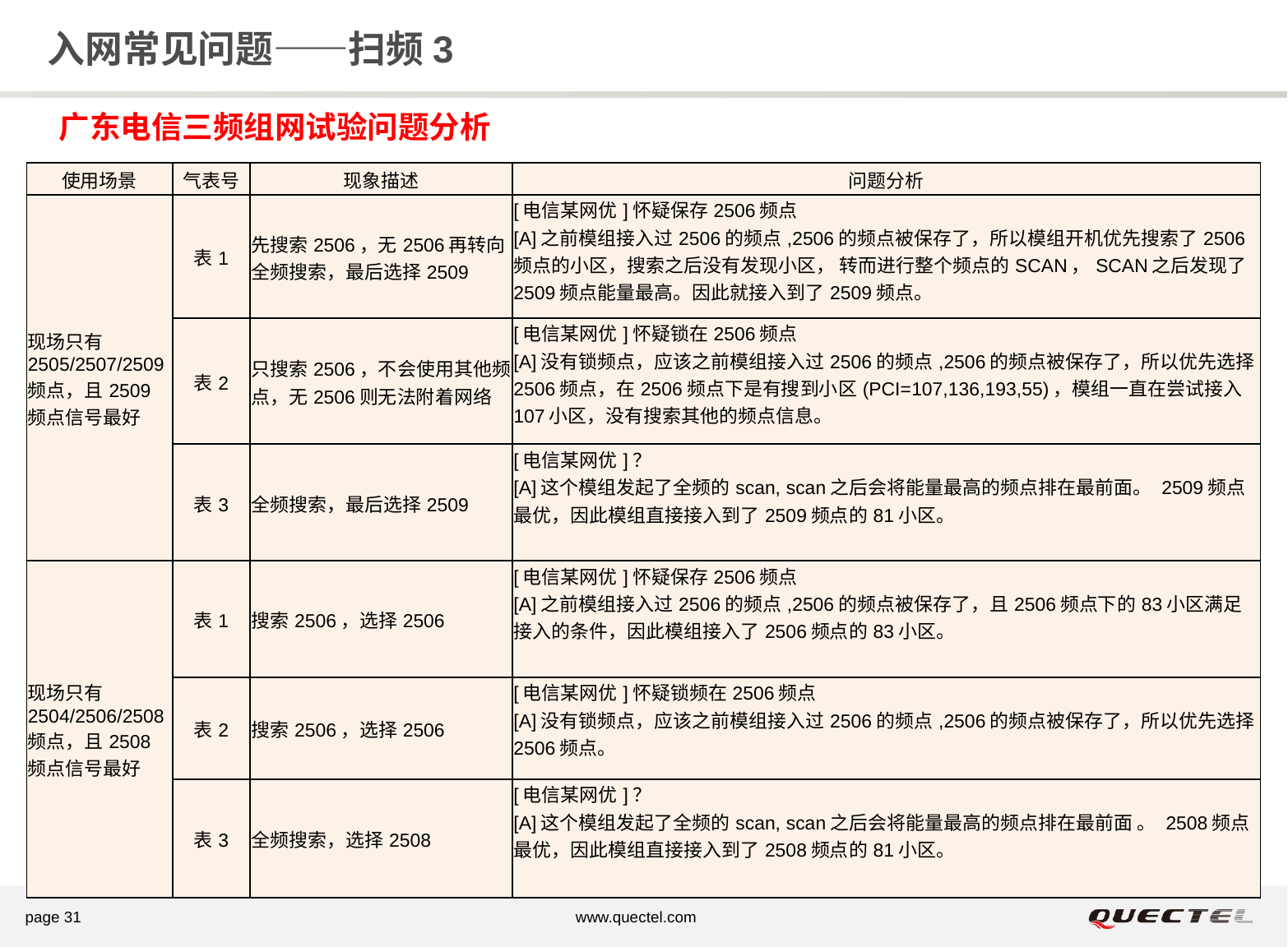

# 入网常见问题——扫频3
广东电信三频组网试验问题分析
| 使用场景 | 气表号 | 现象描述 | 问题分析 |
| --- | --- | --- | --- |
| 现场只有2505/2507/2509 频点，且2509频点信号最好 | 表1 | 先搜索2506，无2506再转向全频搜索，最后选择2509 | [电信某网优]怀疑保存2506频点 [A]之前模组接入过2506的频点,2506的频点被保存了，所以模组开机优先搜索了2506频点的小区，搜索之后没有发现小区， 转而进行整个频点的SCAN，SCAN之后发现了2509频点能量最高。因此就接入到了2509频点。 |
|  | 表2 | 只搜索2506，不会使用其他频点，无2506则无法附着网络 | [电信某网优]怀疑锁在2506频点 [A]没有锁频点，应该之前模组接入过2506的频点,2506的频点被保存了，所以优先选择2506频点，在2506频点下是有搜到小区(PCI=107,136,193,55)，模组一直在尝试接入107小区，没有搜索其他的频点信息。 |
|  | 表3 | 全频搜索，最后选择2509 | [电信某网优]？ [A]这个模组发起了全频的scan, scan之后会将能量最高的频点排在最前面。 2509频点最优，因此模组直接接入到了2509频点的81小区。 |
| 现场只有2504/2506/2508 频点，且2508频点信号最好 | 表1 | 搜索2506，选择2506 | [电信某网优]怀疑保存2506频点 [A]之前模组接入过2506的频点,2506的频点被保存了，且2506频点下的83小区满足接入的条件，因此模组接入了2506频点的83小区。 |
|  | 表2 | 搜索2506，选择2506 | [电信某网优]怀疑锁频在2506频点 [A]没有锁频点，应该之前模组接入过2506的频点,2506的频点被保存了，所以优先选择2506频点。 |
|  | 表3 | 全频搜索，选择2508 | [电信某网优]？ [A]这个模组发起了全频的scan, scan之后会将能量最高的频点排在最前面 。 2508频点最优，因此模组直接接入到了2508频点的81小区。 |